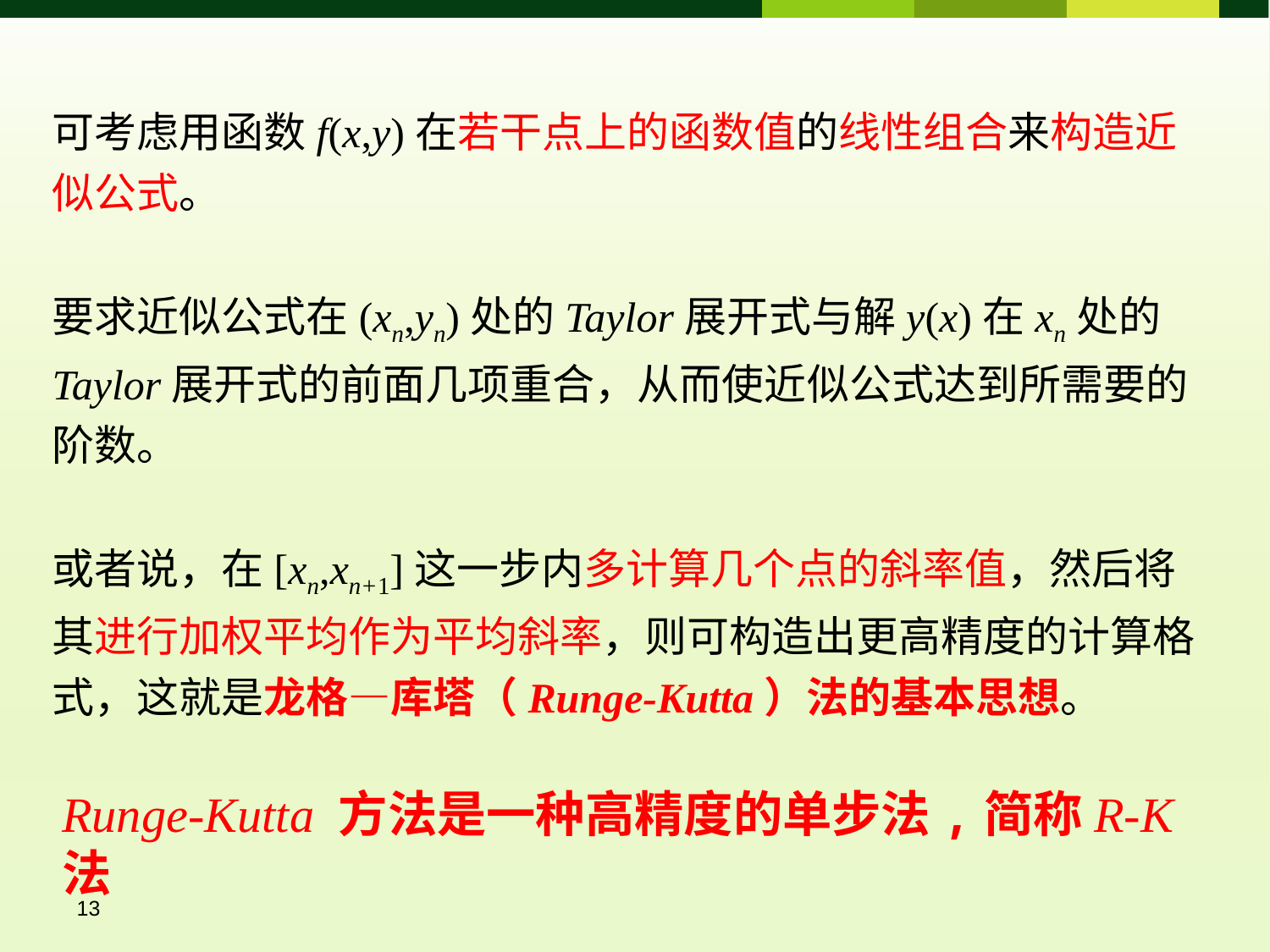

可考虑用函数f(x,y)在若干点上的函数值的线性组合来构造近似公式。

要求近似公式在(xn,yn)处的Taylor展开式与解y(x)在xn处的Taylor展开式的前面几项重合，从而使近似公式达到所需要的阶数。

或者说，在[xn,xn+1]这一步内多计算几个点的斜率值，然后将其进行加权平均作为平均斜率，则可构造出更高精度的计算格式，这就是龙格—库塔（Runge-Kutta）法的基本思想。
Runge-Kutta 方法是一种高精度的单步法,简称R-K法
13